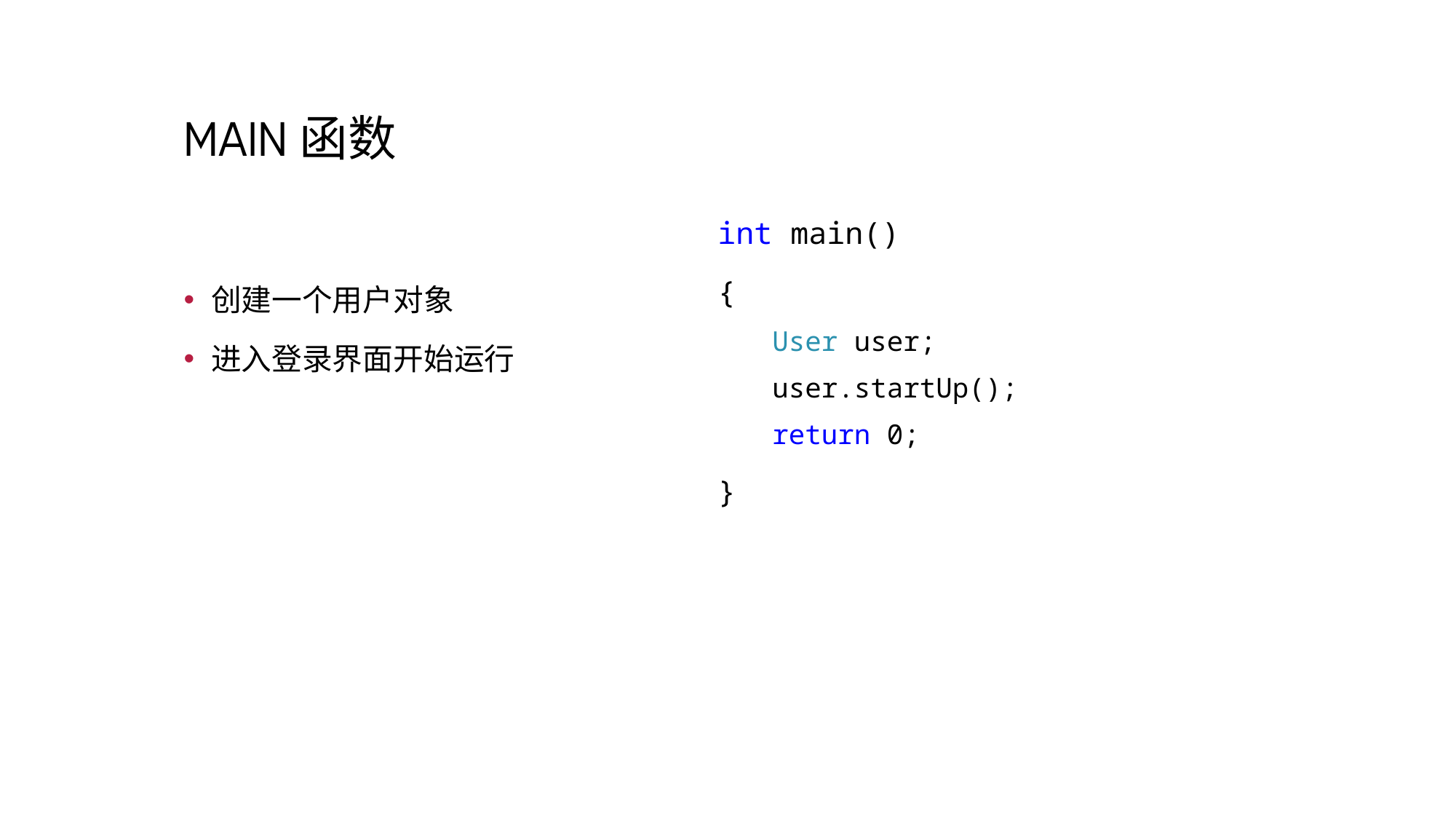

# Main函数
int main()
{
User user;
user.startUp();
return 0;
}
创建一个用户对象
进入登录界面开始运行